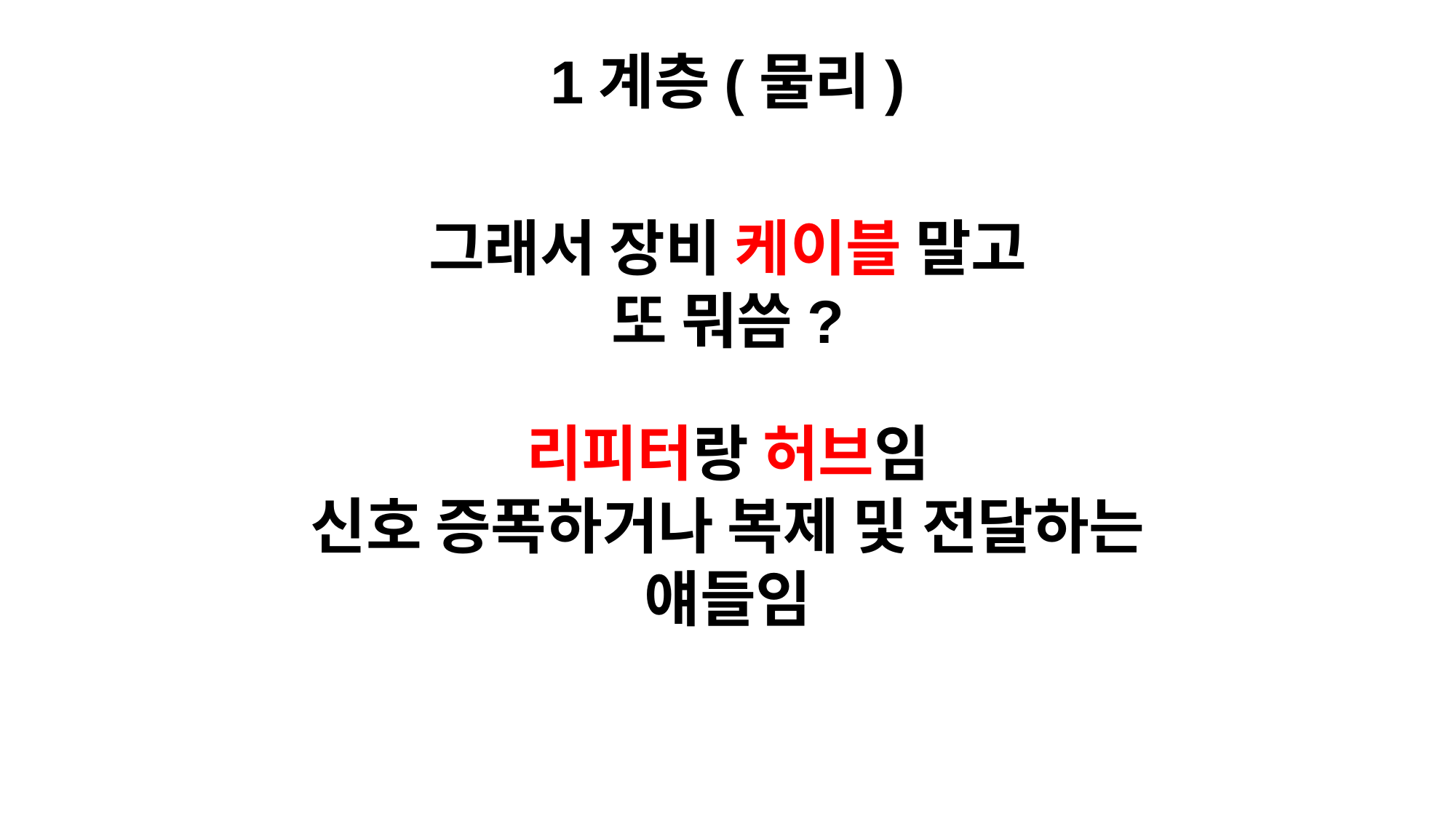

1계층(물리)
그래서 장비 케이블 말고
또 뭐씀?
리피터랑 허브임
신호 증폭하거나 복제 및 전달하는 얘들임